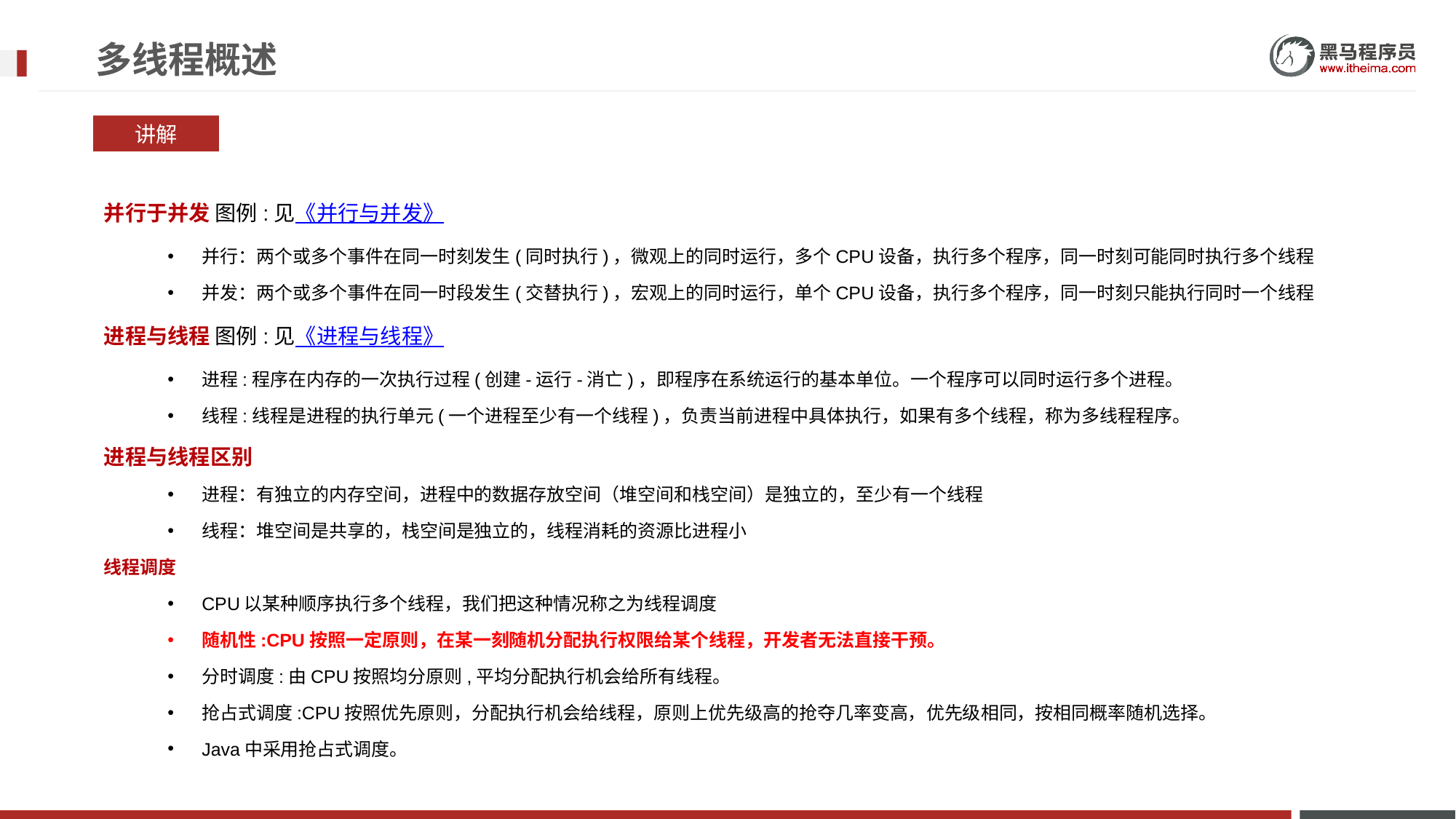

# 多线程概述
讲解
并行于并发 图例:见《并行与并发》
并行：两个或多个事件在同一时刻发生(同时执行)，微观上的同时运行，多个CPU设备，执行多个程序，同一时刻可能同时执行多个线程
并发：两个或多个事件在同一时段发生(交替执行)，宏观上的同时运行，单个CPU设备，执行多个程序，同一时刻只能执行同时一个线程
进程与线程 图例:见《进程与线程》
进程:程序在内存的一次执行过程(创建-运行-消亡)，即程序在系统运行的基本单位。一个程序可以同时运行多个进程。
线程:线程是进程的执行单元(一个进程至少有一个线程)，负责当前进程中具体执行，如果有多个线程，称为多线程程序。
进程与线程区别
进程：有独立的内存空间，进程中的数据存放空间（堆空间和栈空间）是独立的，至少有一个线程
线程：堆空间是共享的，栈空间是独立的，线程消耗的资源比进程小
线程调度
CPU以某种顺序执行多个线程，我们把这种情况称之为线程调度
随机性:CPU按照一定原则，在某一刻随机分配执行权限给某个线程，开发者无法直接干预。
分时调度:由CPU按照均分原则,平均分配执行机会给所有线程。
抢占式调度:CPU按照优先原则，分配执行机会给线程，原则上优先级高的抢夺几率变高，优先级相同，按相同概率随机选择。
Java中采用抢占式调度。